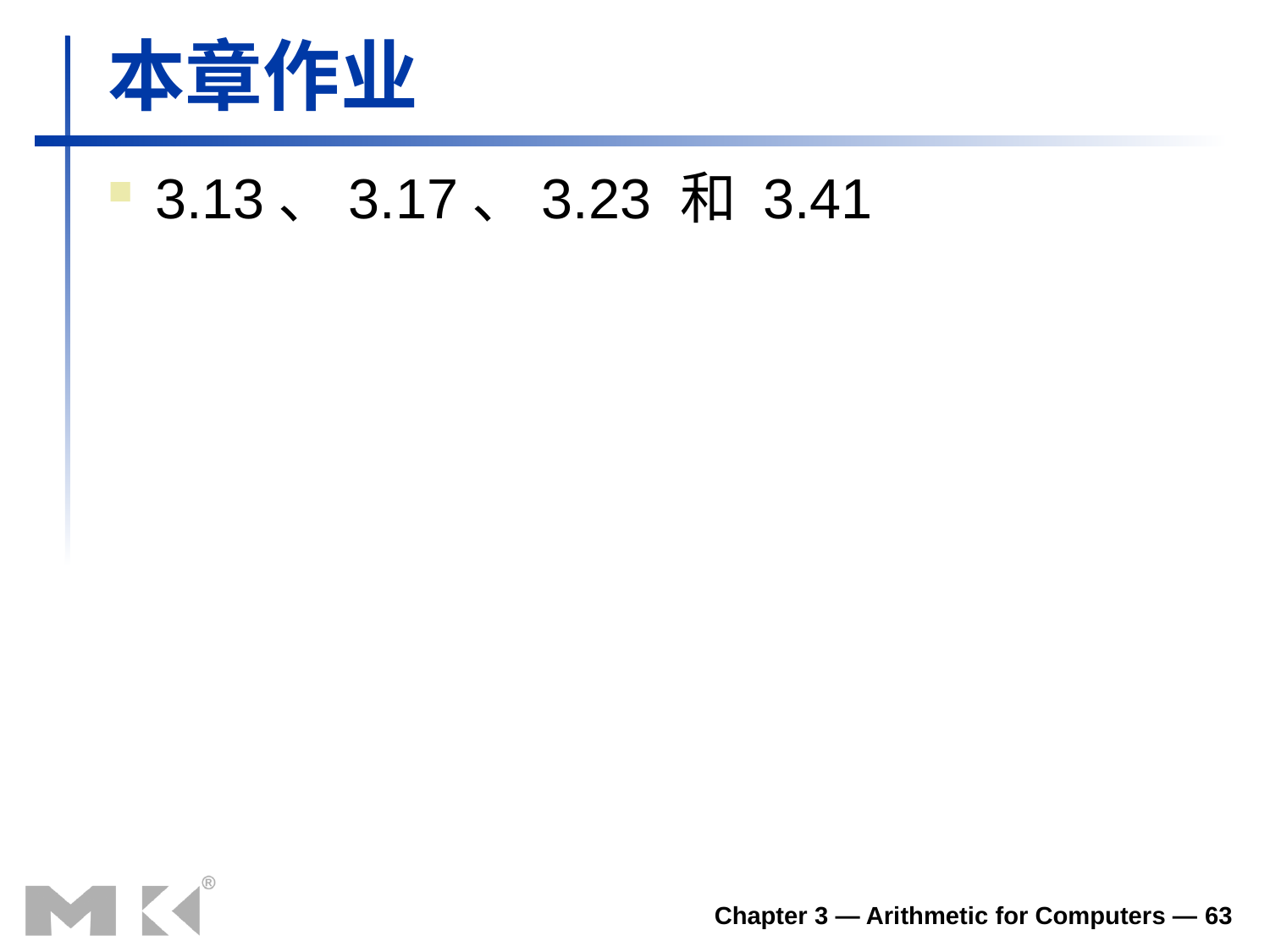

# 本章作业
3.13、3.17、3.23 和 3.41
Chapter 3 — Arithmetic for Computers — 63